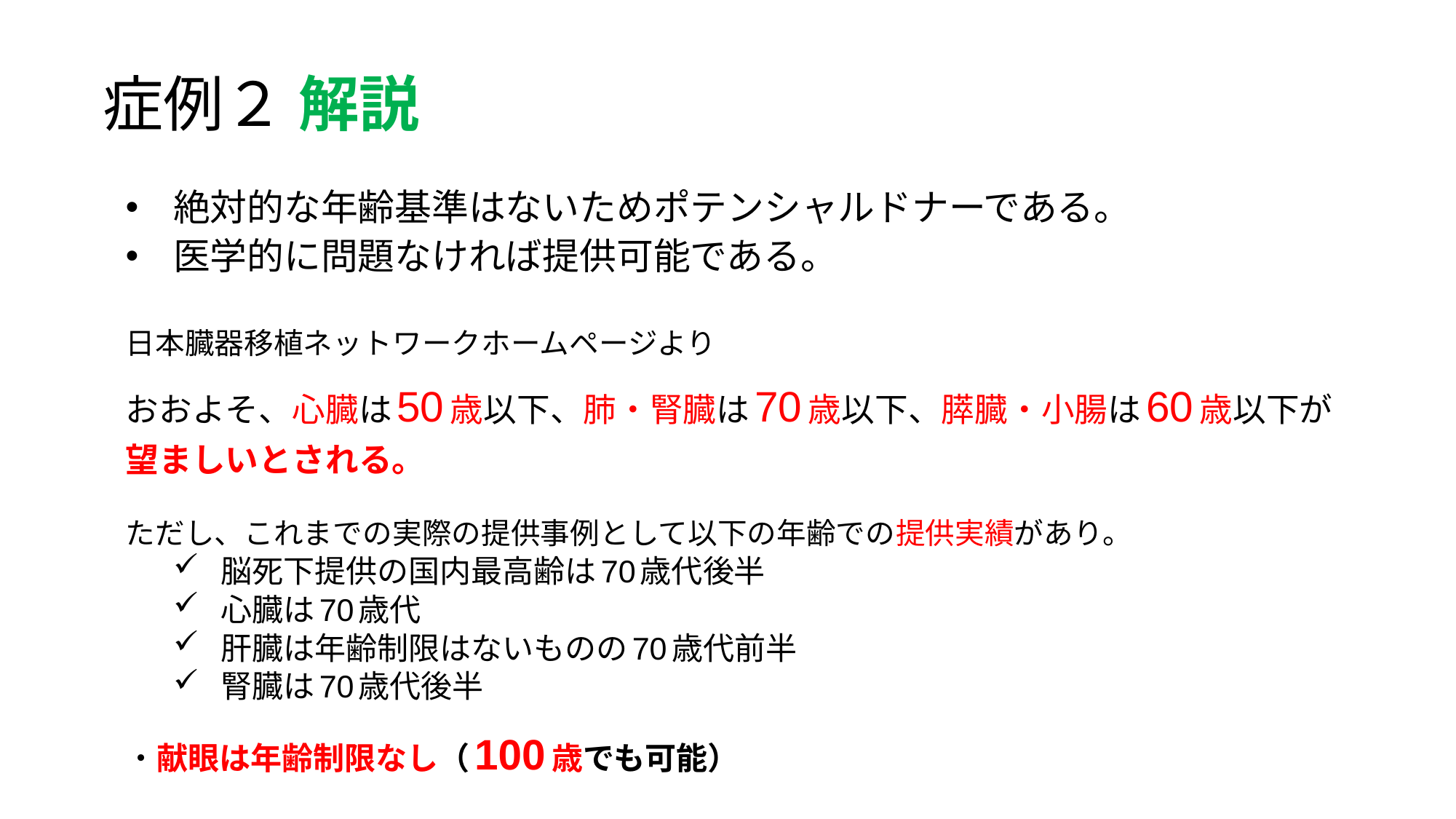

# 症例２ 解説
絶対的な年齢基準はないためポテンシャルドナーである。
医学的に問題なければ提供可能である。

日本臓器移植ネットワークホームページより
おおよそ、心臓は50歳以下、肺・腎臓は70歳以下、膵臓・小腸は60歳以下が
望ましいとされる。

ただし、これまでの実際の提供事例として以下の年齢での提供実績があり。
脳死下提供の国内最高齢は70歳代後半
心臓は70歳代
肝臓は年齢制限はないものの70歳代前半
腎臓は70歳代後半

・献眼は年齢制限なし（100歳でも可能）